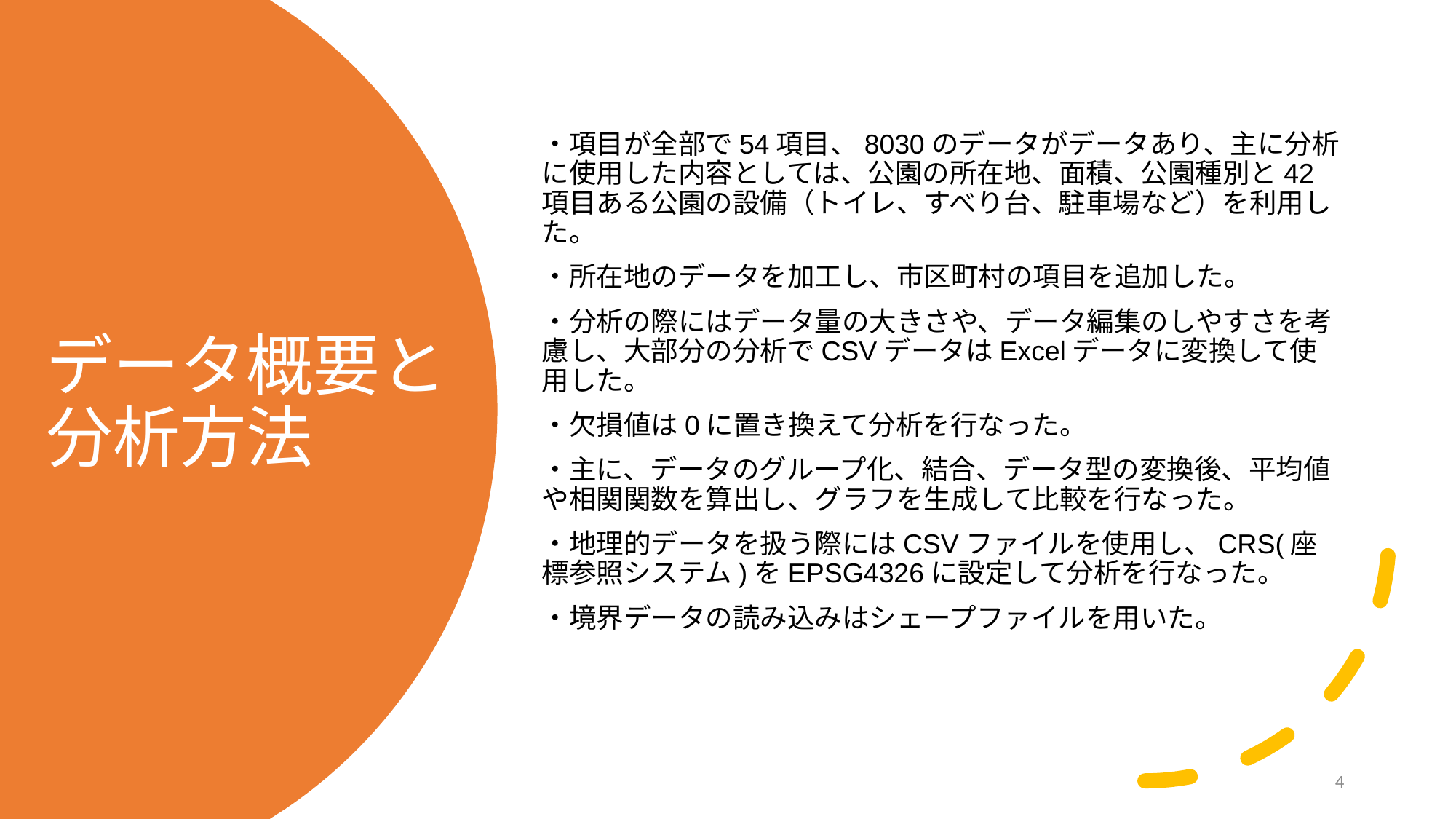

・項目が全部で54項目、8030のデータがデータあり、主に分析に使用した内容としては、公園の所在地、面積、公園種別と42項目ある公園の設備（トイレ、すべり台、駐車場など）を利用した。
・所在地のデータを加工し、市区町村の項目を追加した。
・分析の際にはデータ量の大きさや、データ編集のしやすさを考慮し、大部分の分析でCSVデータはExcelデータに変換して使用した。
・欠損値は0に置き換えて分析を行なった。
・主に、データのグループ化、結合、データ型の変換後、平均値や相関関数を算出し、グラフを生成して比較を行なった。
・地理的データを扱う際にはCSVファイルを使用し、CRS(座標参照システム)をEPSG4326に設定して分析を行なった。
・境界データの読み込みはシェープファイルを用いた。

# データ概要と分析方法

4